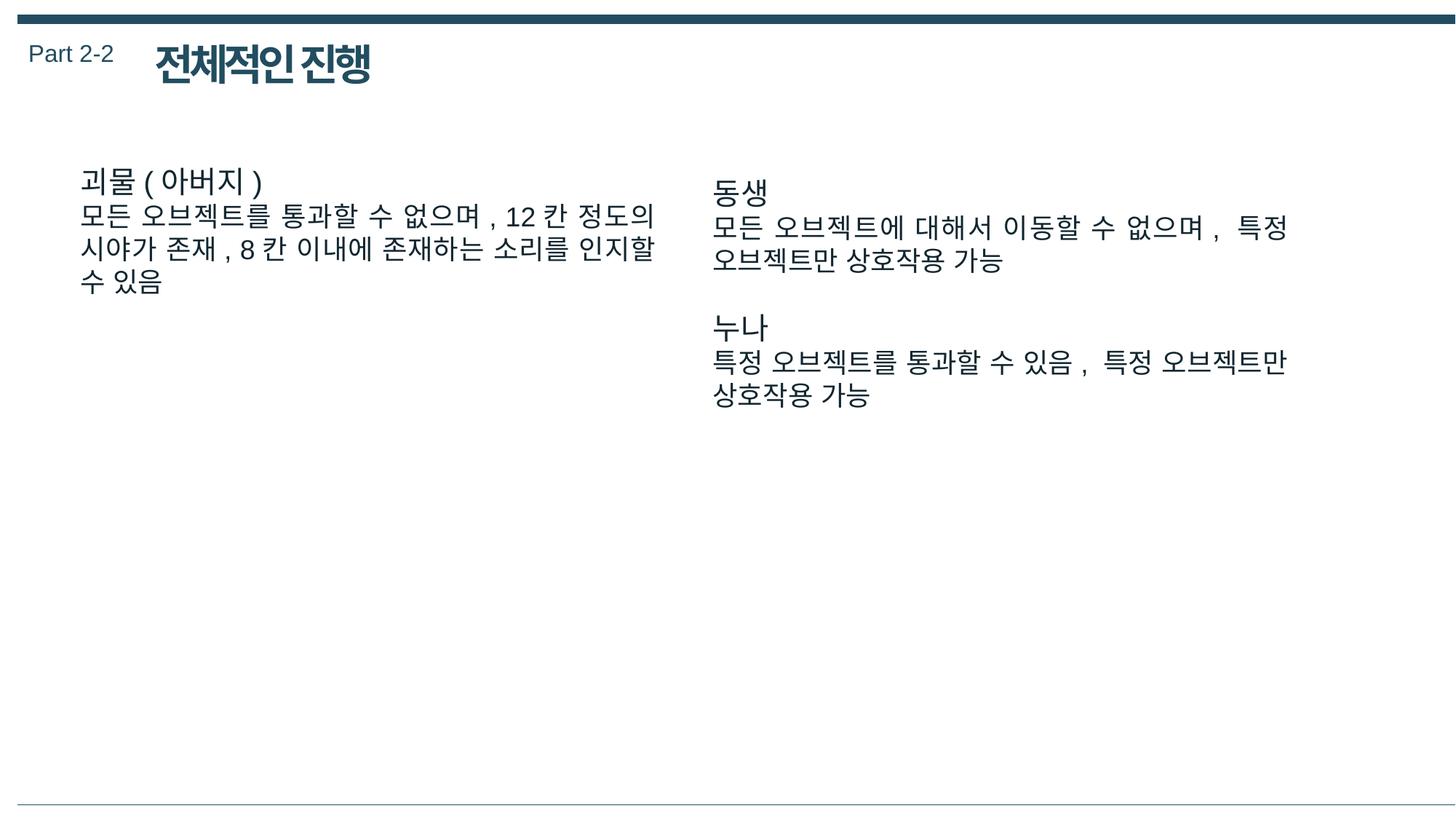

Part 2-2
전체적인 진행
괴물(아버지)
모든 오브젝트를 통과할 수 없으며, 12칸 정도의 시야가 존재, 8칸 이내에 존재하는 소리를 인지할 수 있음

동생
모든 오브젝트에 대해서 이동할 수 없으며, 특정 오브젝트만 상호작용 가능

누나
특정 오브젝트를 통과할 수 있음, 특정 오브젝트만 상호작용 가능